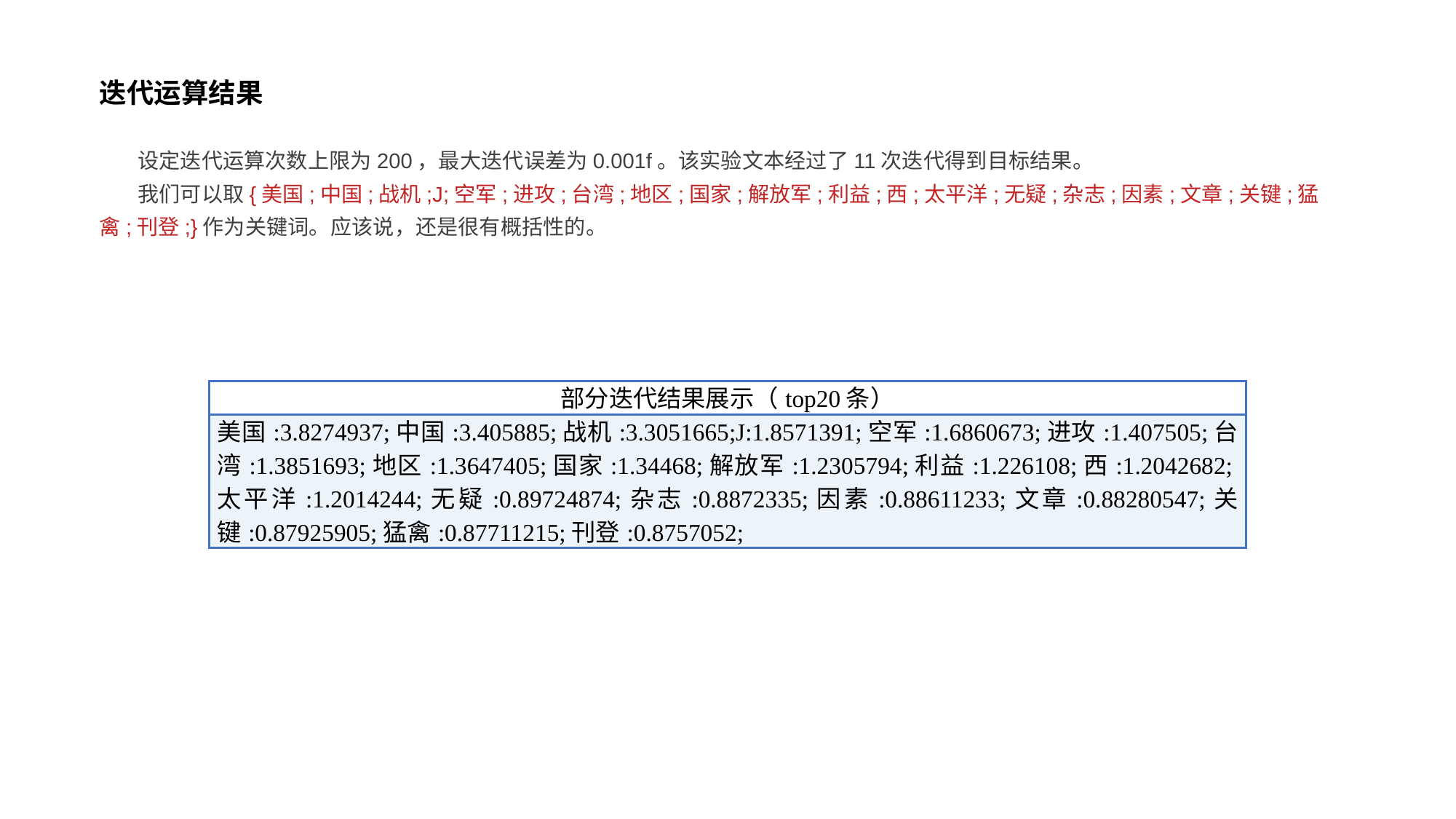

迭代运算结果
       设定迭代运算次数上限为200，最大迭代误差为0.001f。该实验文本经过了11次迭代得到目标结果。
       我们可以取{美国;中国;战机;J;空军;进攻;台湾;地区;国家;解放军;利益;西;太平洋;无疑;杂志;因素;文章;关键;猛禽;刊登;}作为关键词。应该说，还是很有概括性的。

| 部分迭代结果展示（top20条） |
| --- |
| 美国:3.8274937;中国:3.405885;战机:3.3051665;J:1.8571391;空军:1.6860673;进攻:1.407505;台湾:1.3851693;地区:1.3647405;国家:1.34468;解放军:1.2305794;利益:1.226108;西:1.2042682;太平洋:1.2014244;无疑:0.89724874;杂志:0.8872335;因素:0.88611233;文章:0.88280547;关键:0.87925905;猛禽:0.87711215;刊登:0.8757052; |